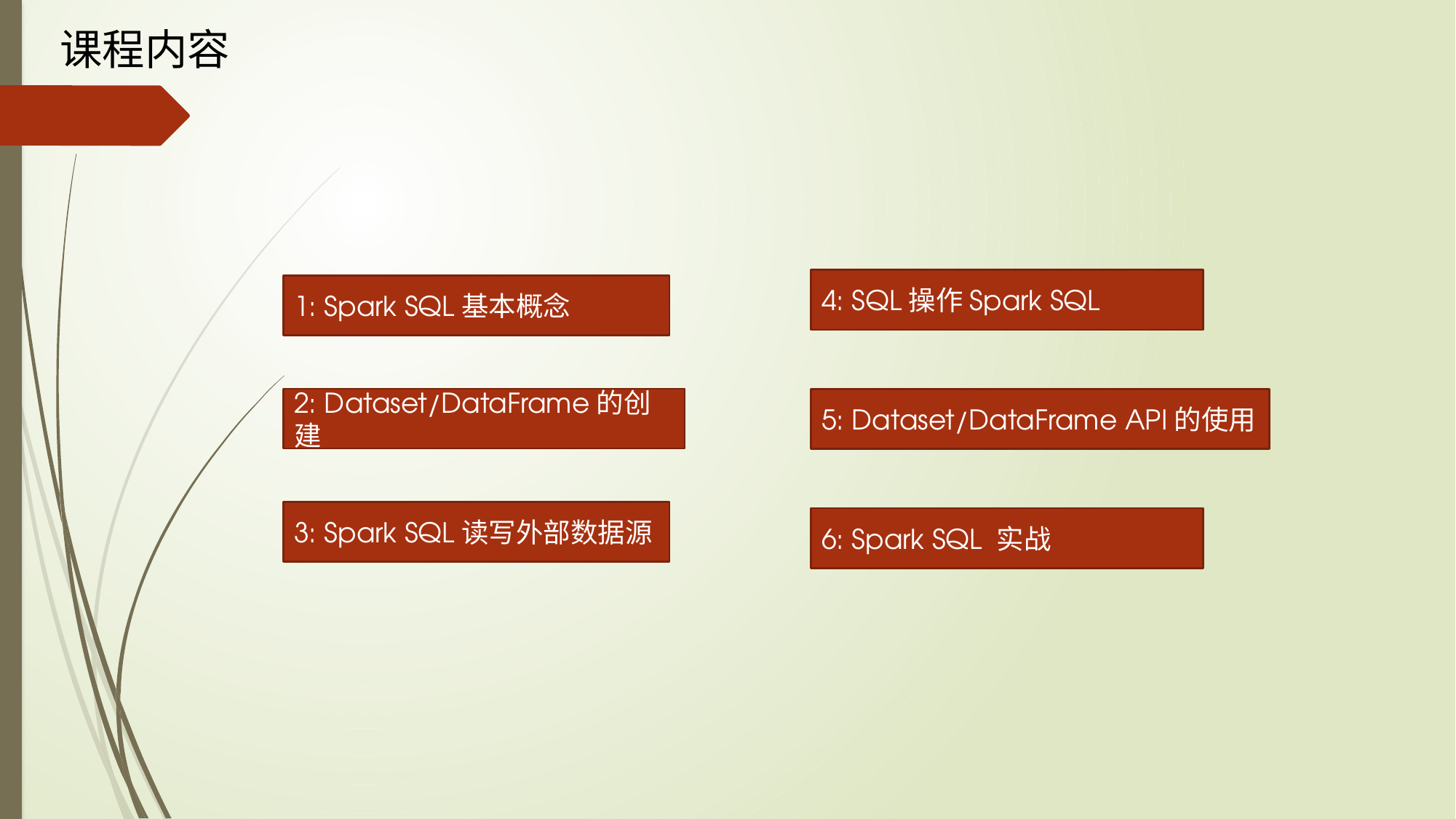

课程内容
4: SQL操作Spark SQL
1: Spark SQL基本概念
2: Dataset/DataFrame的创建
5: Dataset/DataFrame API的使用
3: Spark SQL读写外部数据源
6: Spark SQL 实战